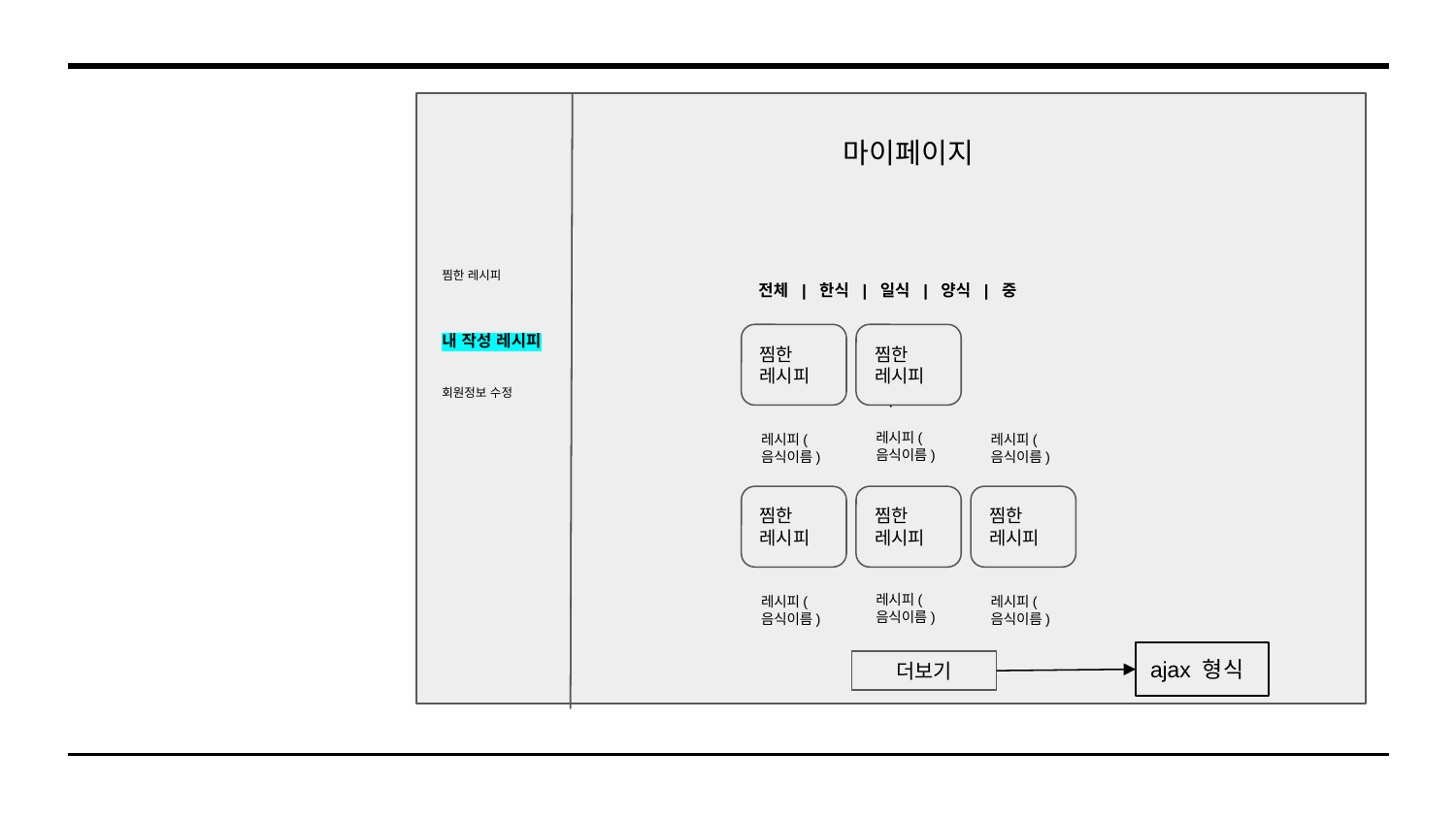

💗
마이페이지
찜한 레시피
전체  |  한식  |  일식  |  양식  |  중
내 작성 레시피
찜한
레시피
찜한
레시피
회원정보 수정
레시피(음식이름)
레시피(음식이름)
레시피(음식이름)
찜한
레시피
찜한
레시피
찜한
레시피
레시피(음식이름)
레시피(음식이름)
레시피(음식이름)
ajax 형식
더보기